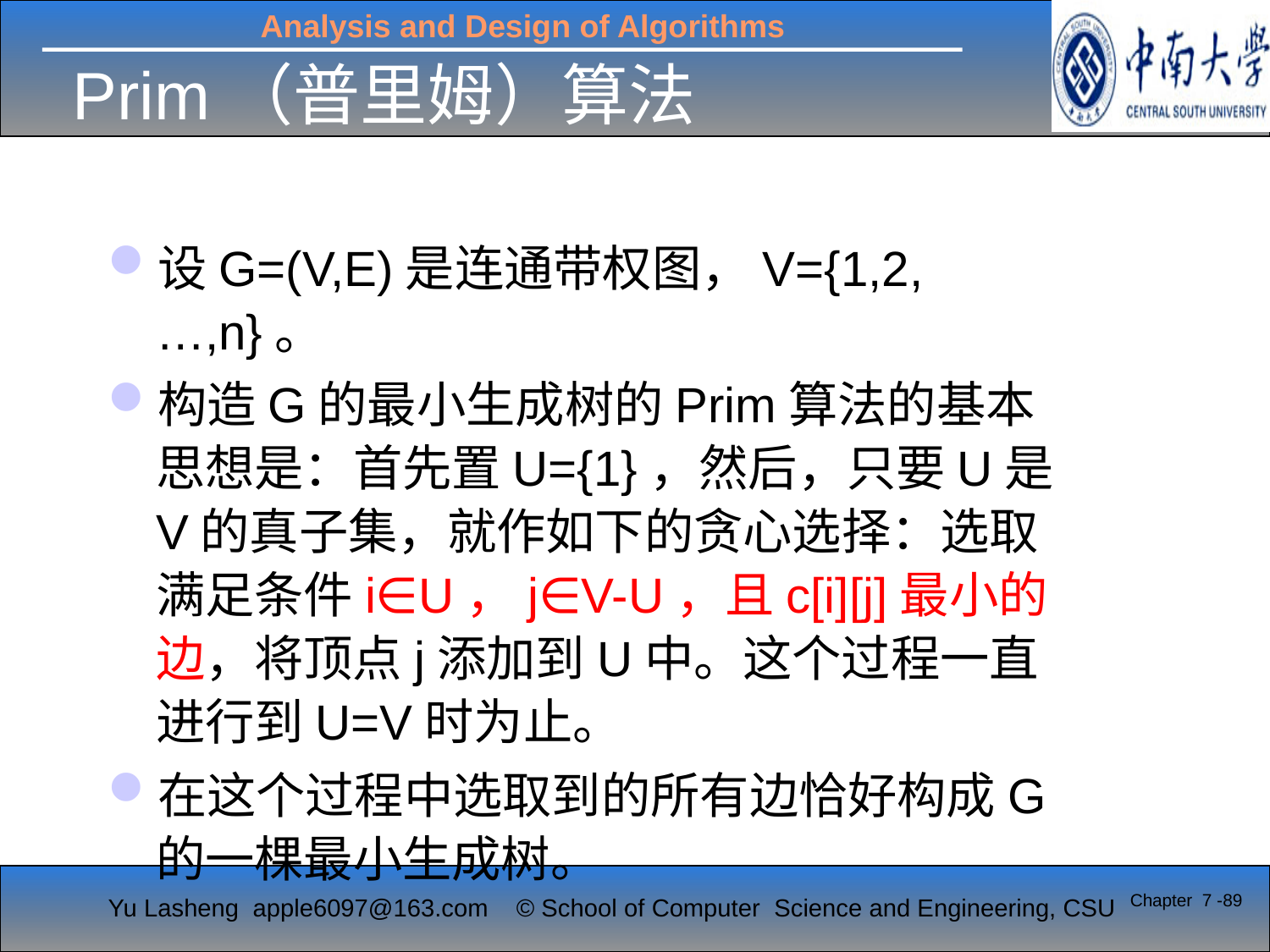

# Prim（普里姆）算法
设G=(V,E)是连通带权图，V={1,2,…,n}。
构造G的最小生成树的Prim算法的基本思想是：首先置U={1}，然后，只要U是V的真子集，就作如下的贪心选择：选取满足条件i∈U，j∈V-U，且c[i][j]最小的边，将顶点j添加到U中。这个过程一直进行到U=V时为止。
在这个过程中选取到的所有边恰好构成G的一棵最小生成树。
Chapter  7 -89